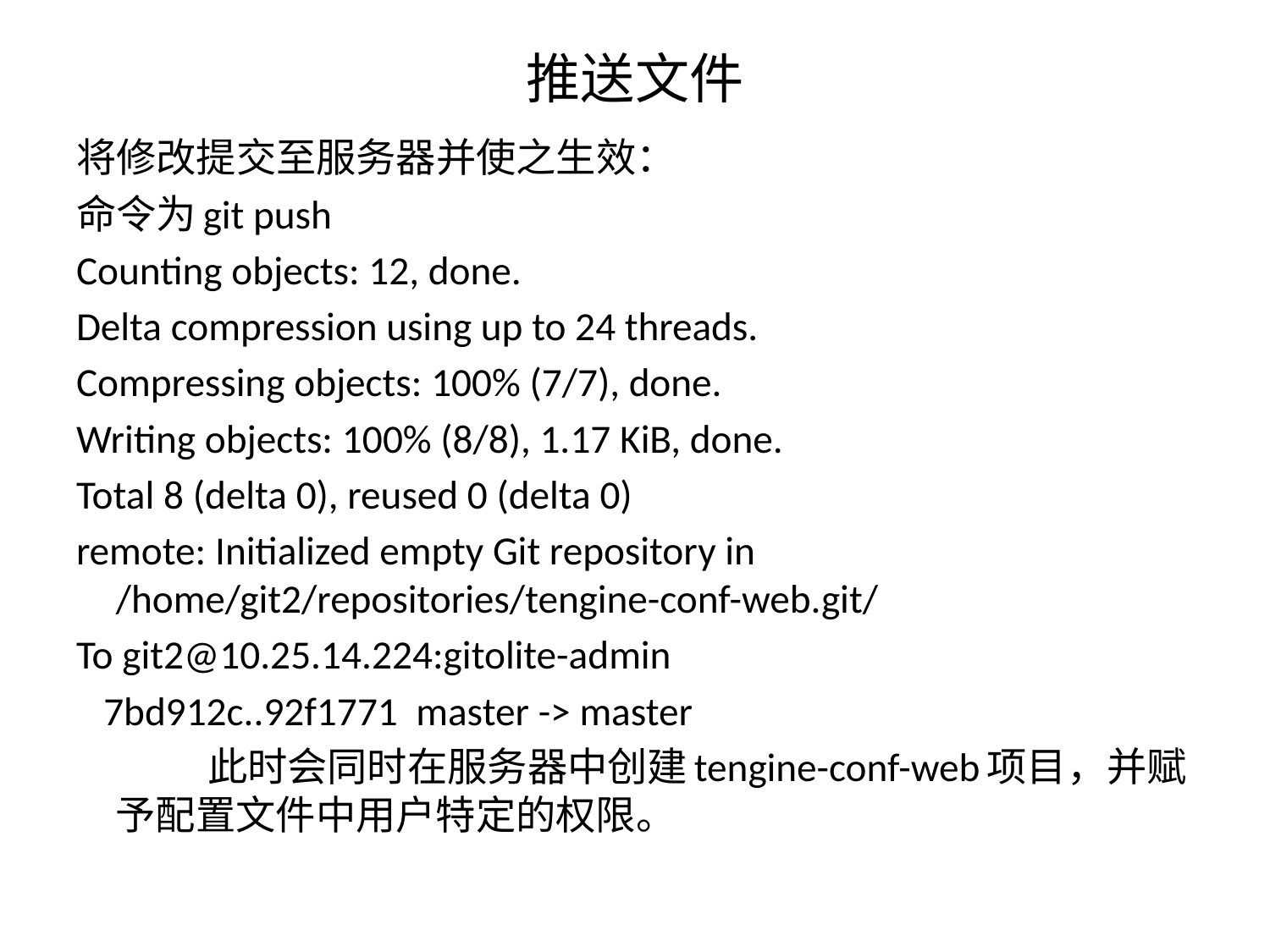

# 推送文件
将修改提交至服务器并使之生效：
命令为git push
Counting objects: 12, done.
Delta compression using up to 24 threads.
Compressing objects: 100% (7/7), done.
Writing objects: 100% (8/8), 1.17 KiB, done.
Total 8 (delta 0), reused 0 (delta 0)
remote: Initialized empty Git repository in /home/git2/repositories/tengine-conf-web.git/
To git2@10.25.14.224:gitolite-admin
   7bd912c..92f1771  master -> master
              此时会同时在服务器中创建tengine-conf-web项目，并赋予配置文件中用户特定的权限。